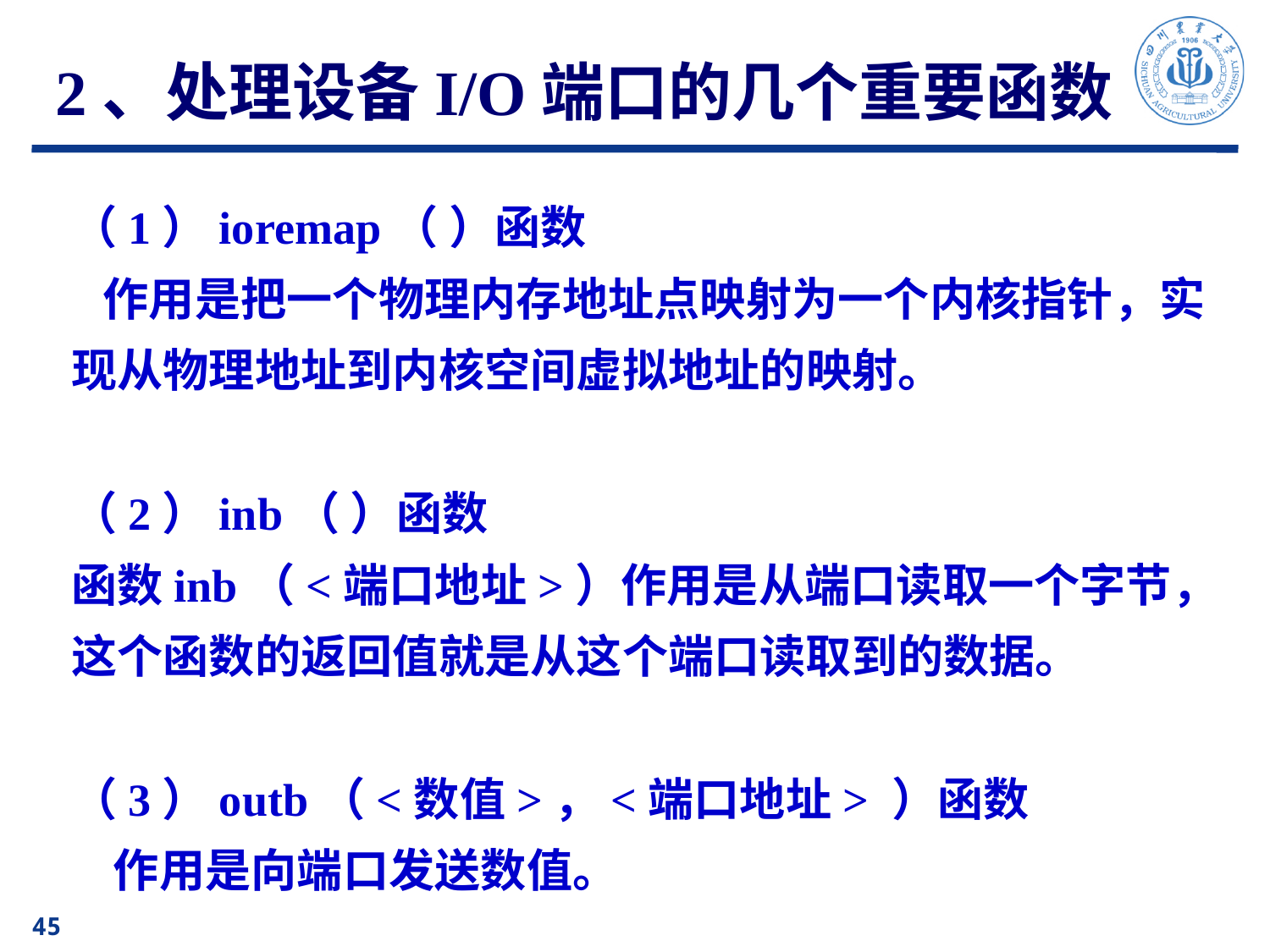

# 2、处理设备I/O端口的几个重要函数
（1）ioremap（ ）函数
  作用是把一个物理内存地址点映射为一个内核指针，实现从物理地址到内核空间虚拟地址的映射。

（2）inb（ ）函数
函数inb（<端口地址>）作用是从端口读取一个字节，这个函数的返回值就是从这个端口读取到的数据。

（3）outb（<数值>，<端口地址> ）函数
   作用是向端口发送数值。